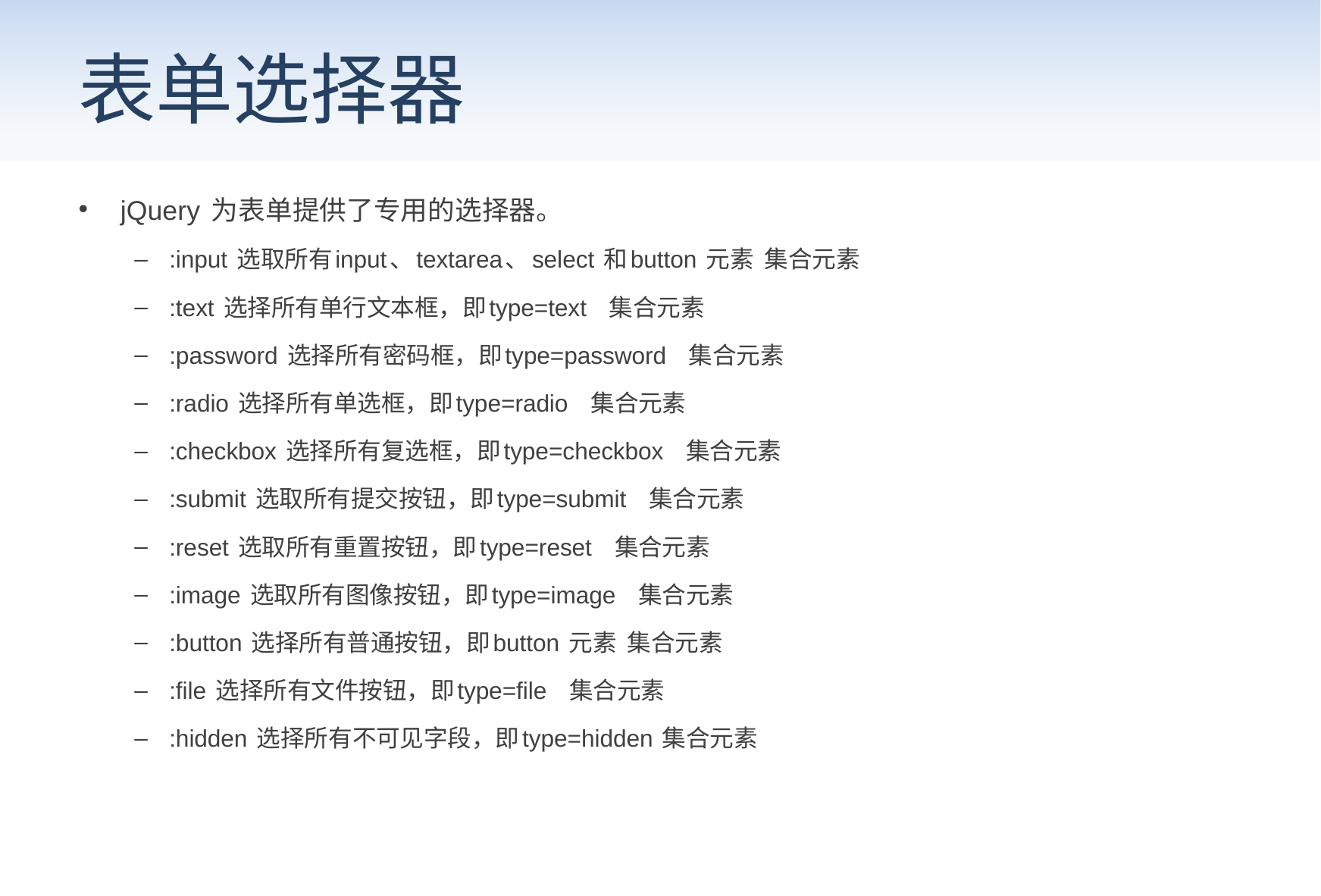

# 表单选择器
jQuery 为表单提供了专用的选择器。
:input 选取所有input、textarea、select 和button 元素  集合元素
:text 选择所有单行文本框，即type=text   集合元素
:password 选择所有密码框，即type=password   集合元素
:radio 选择所有单选框，即type=radio   集合元素
:checkbox 选择所有复选框，即type=checkbox   集合元素
:submit 选取所有提交按钮，即type=submit   集合元素
:reset 选取所有重置按钮，即type=reset   集合元素
:image 选取所有图像按钮，即type=image   集合元素
:button 选择所有普通按钮，即button 元素  集合元素
:file 选择所有文件按钮，即type=file   集合元素
:hidden 选择所有不可见字段，即type=hidden 集合元素